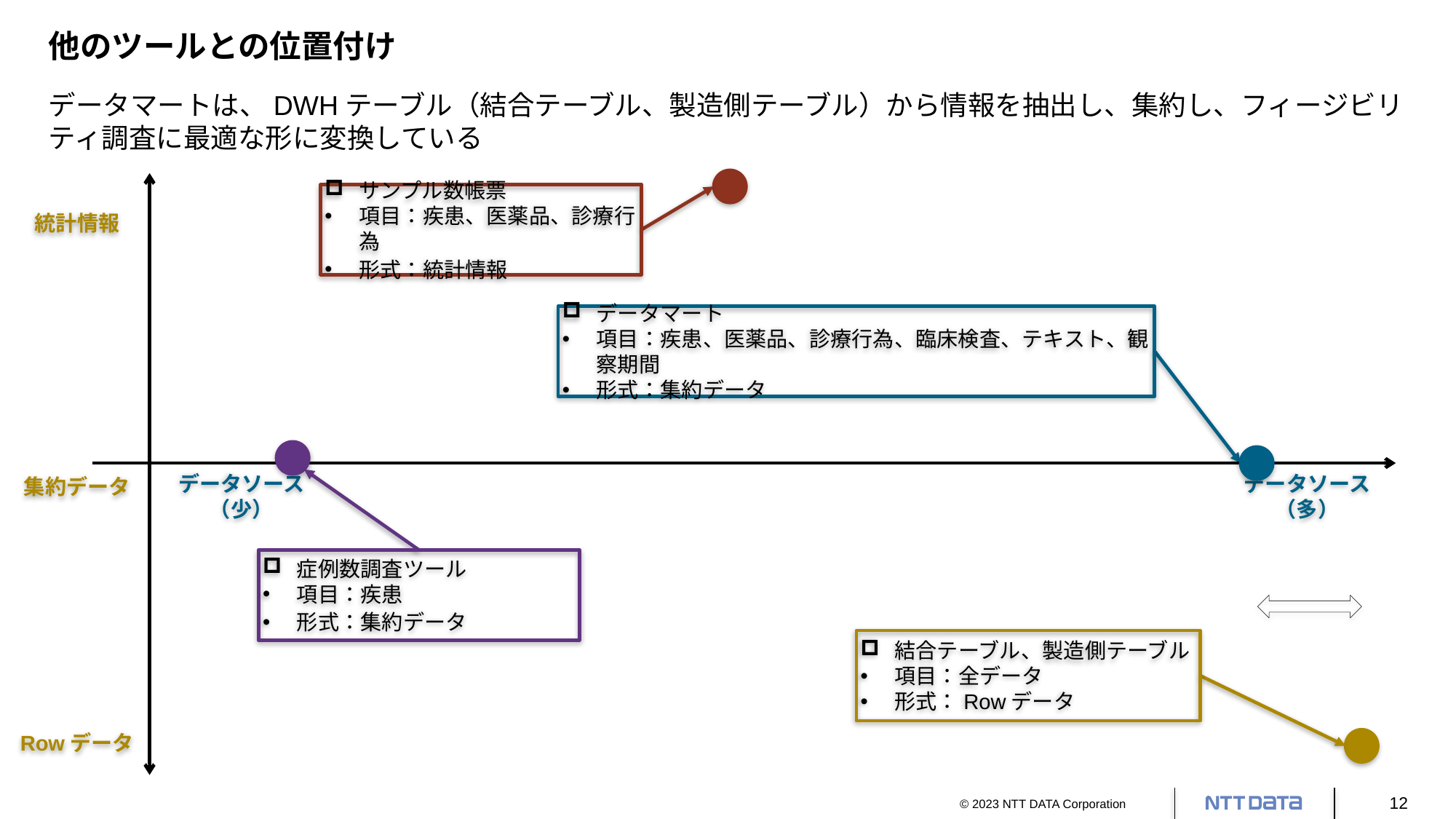

# 他のツールとの位置付け
データマートは、DWHテーブル（結合テーブル、製造側テーブル）から情報を抽出し、集約し、フィージビリティ調査に最適な形に変換している

サンプル数帳票
項目：疾患、医薬品、診療行為
形式：統計情報
統計情報
データマート
項目：疾患、医薬品、診療行為、臨床検査、テキスト、観察期間
形式：集約データ

集約データ
データソース（少）
データソース（多）
症例数調査ツール
項目：疾患
形式：集約データ

結合テーブル、製造側テーブル
項目：全データ
形式：Rowデータ
Rowデータ